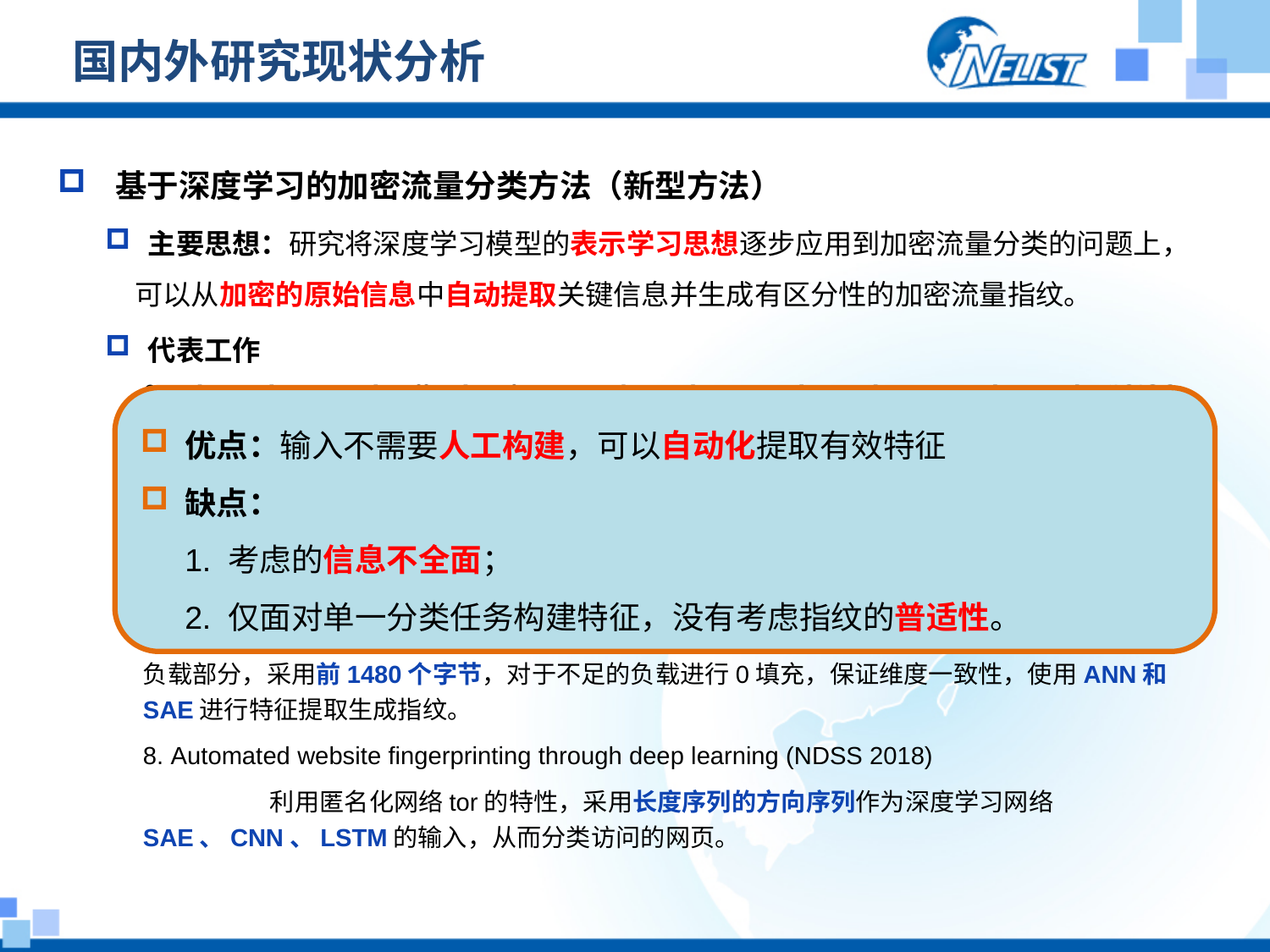

# 国内外研究现状分析
  基于深度学习的加密流量分类方法（新型方法）
 主要思想：研究将深度学习模型的表示学习思想逐步应用到加密流量分类的问题上，可以从加密的原始信息中自动提取关键信息并生成有区分性的加密流量指纹。
 代表工作
6.End-to-end encrypted traffic classification with one-dimensional convolution neural networks (ICISC 2017)
	融合特征提取，特征选择和分类为一个端到端的框架，采用一阶卷积神经网络对不同行为的前784个负载字节进行计算，构建指纹。
7. Deep Packet: A Novel Approach For Encrypted Traffic Classification Using Deep Learning (CoRR 2017)
	将payload从tcp/udp层开始对其填充，保证协议头部分20字节和8字节对齐，对于负载部分，采用前1480个字节，对于不足的负载进行0填充，保证维度一致性，使用ANN和SAE进行特征提取生成指纹。
8. Automated website fingerprinting through deep learning (NDSS 2018)
	利用匿名化网络tor的特性，采用长度序列的方向序列作为深度学习网络SAE、CNN、LSTM的输入，从而分类访问的网页。

 优点：输入不需要人工构建，可以自动化提取有效特征
 缺点：
     1. 考虑的信息不全面；
     2. 仅面对单一分类任务构建特征，没有考虑指纹的普适性。